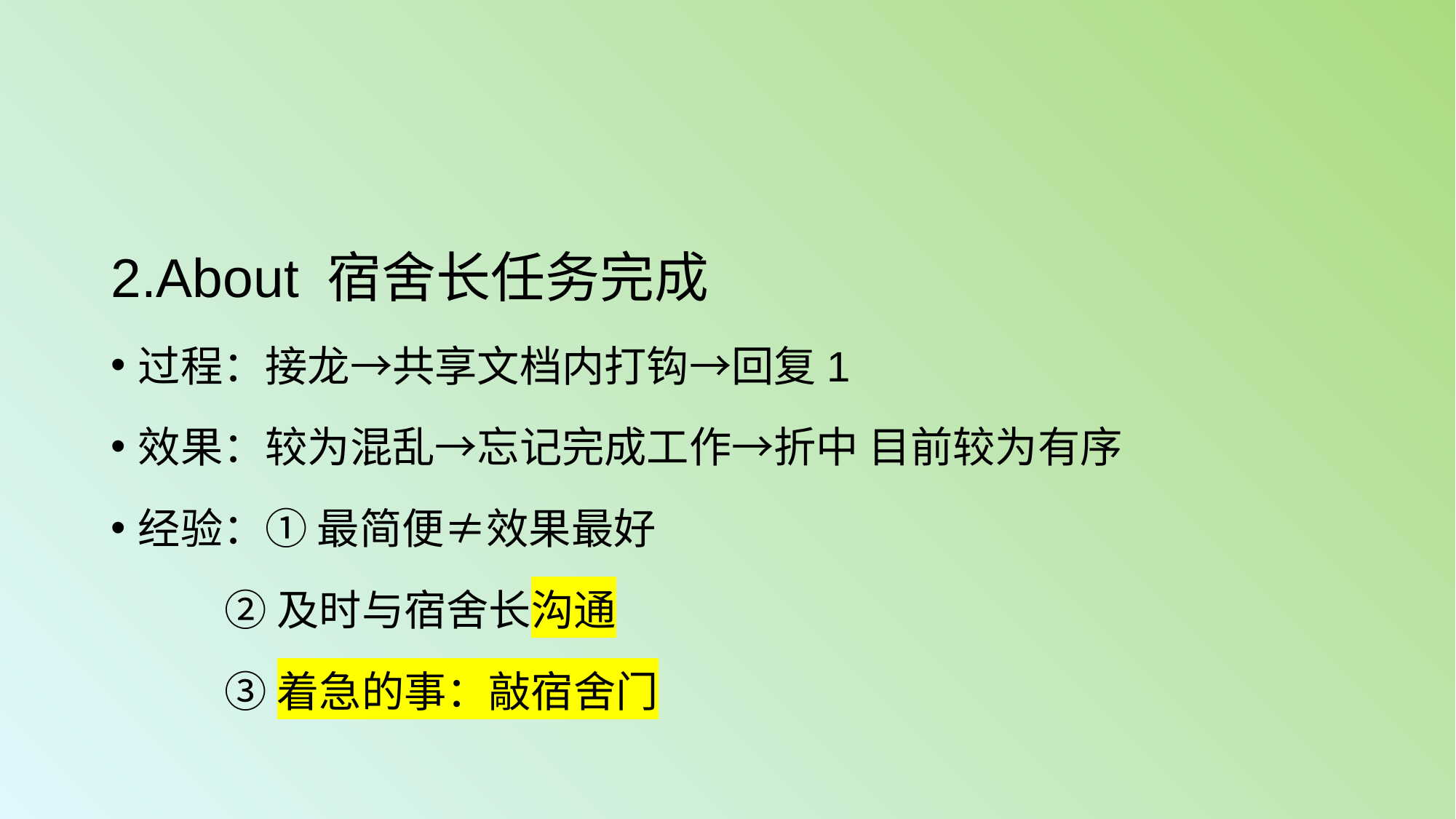

#

2.About 宿舍长任务完成
过程：接龙→共享文档内打钩→回复1
效果：较为混乱→忘记完成工作→折中 目前较为有序
经验：① 最简便≠效果最好
            ②及时与宿舍长沟通
            ③着急的事：敲宿舍门